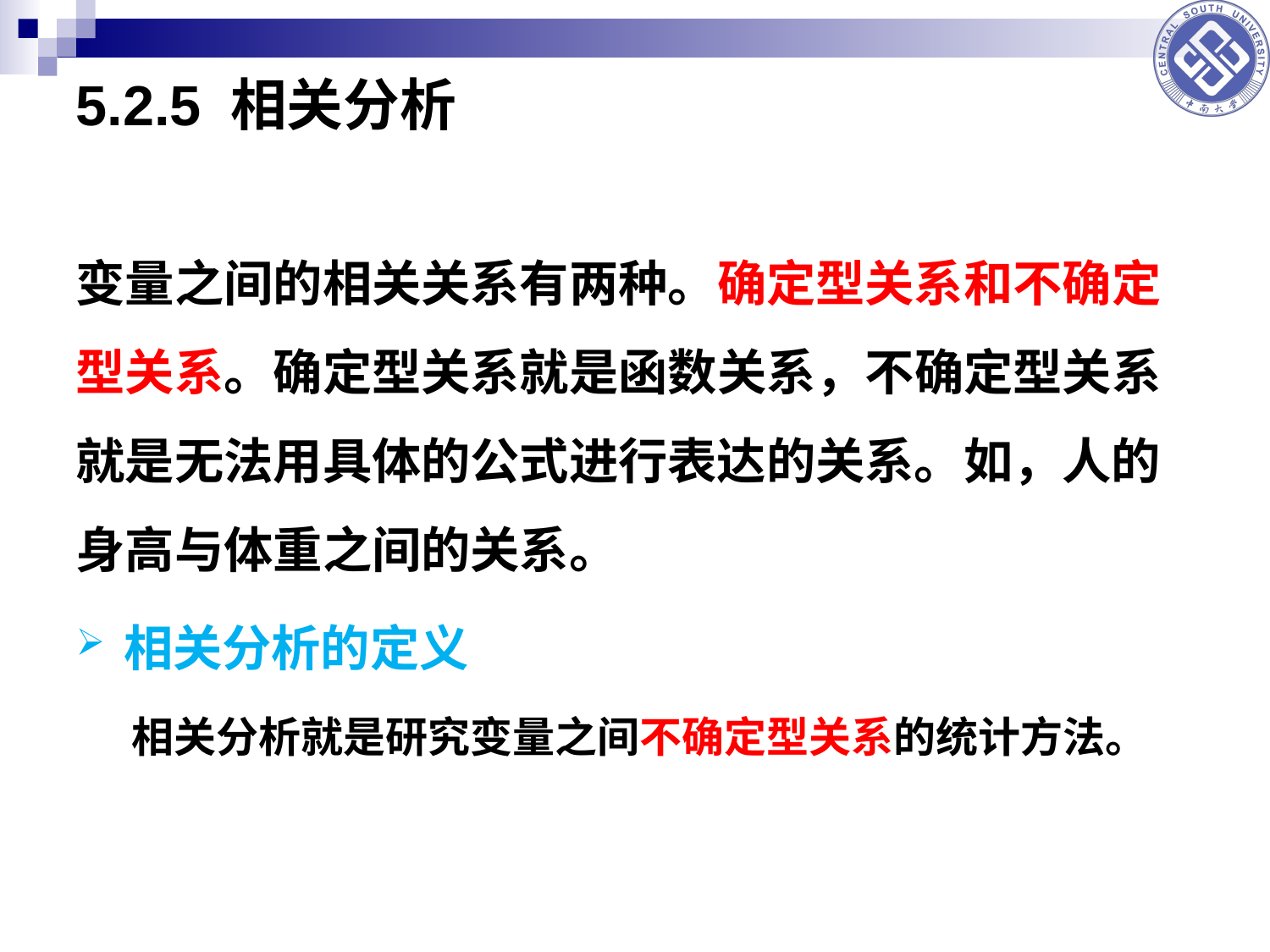

5.2.5 相关分析
变量之间的相关关系有两种。确定型关系和不确定型关系。确定型关系就是函数关系，不确定型关系就是无法用具体的公式进行表达的关系。如，人的身高与体重之间的关系。
相关分析的定义
相关分析就是研究变量之间不确定型关系的统计方法。